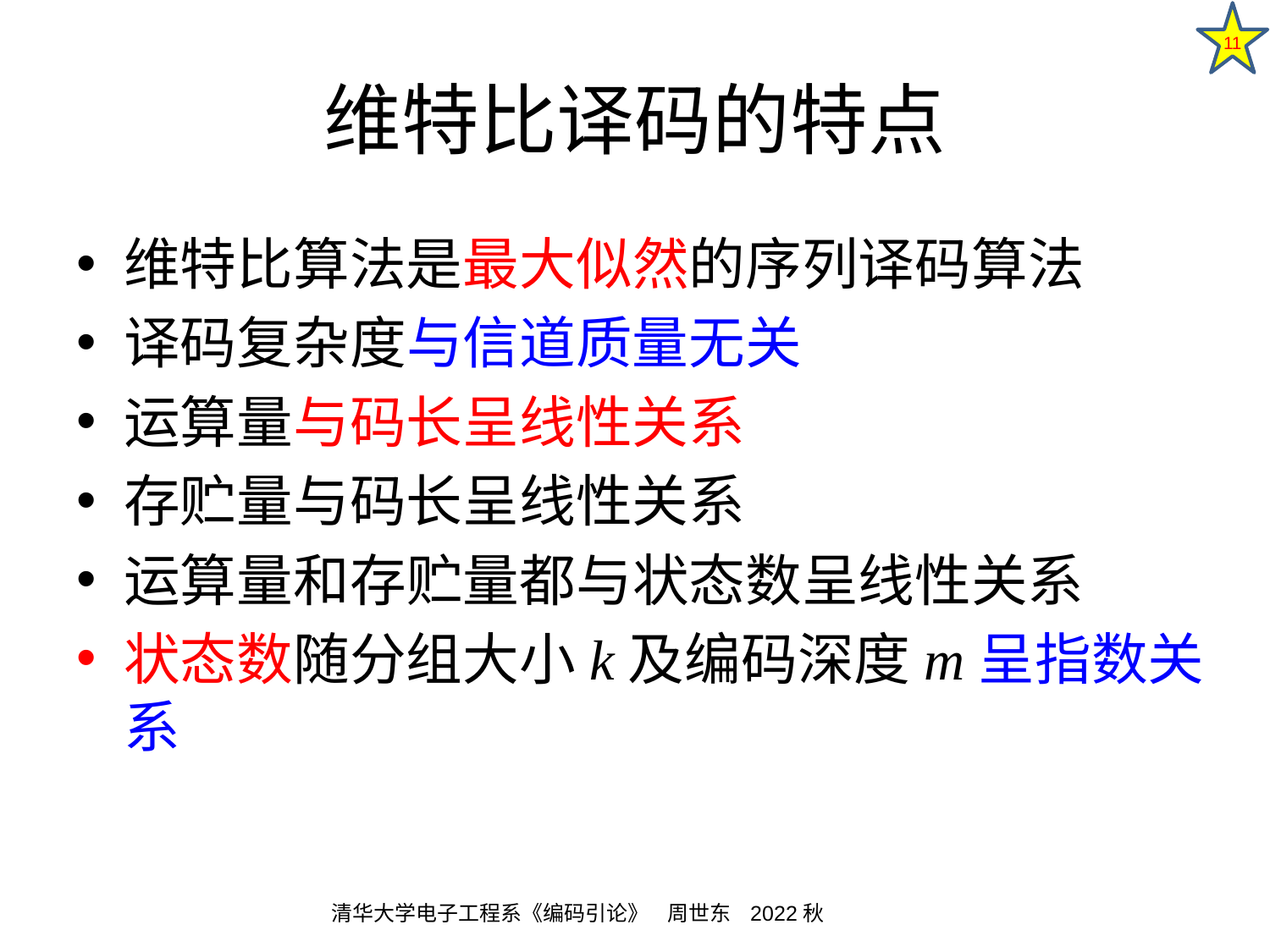

11
# 维特比译码的特点
维特比算法是最大似然的序列译码算法
译码复杂度与信道质量无关
运算量与码长呈线性关系
存贮量与码长呈线性关系
运算量和存贮量都与状态数呈线性关系
状态数随分组大小k及编码深度m呈指数关系